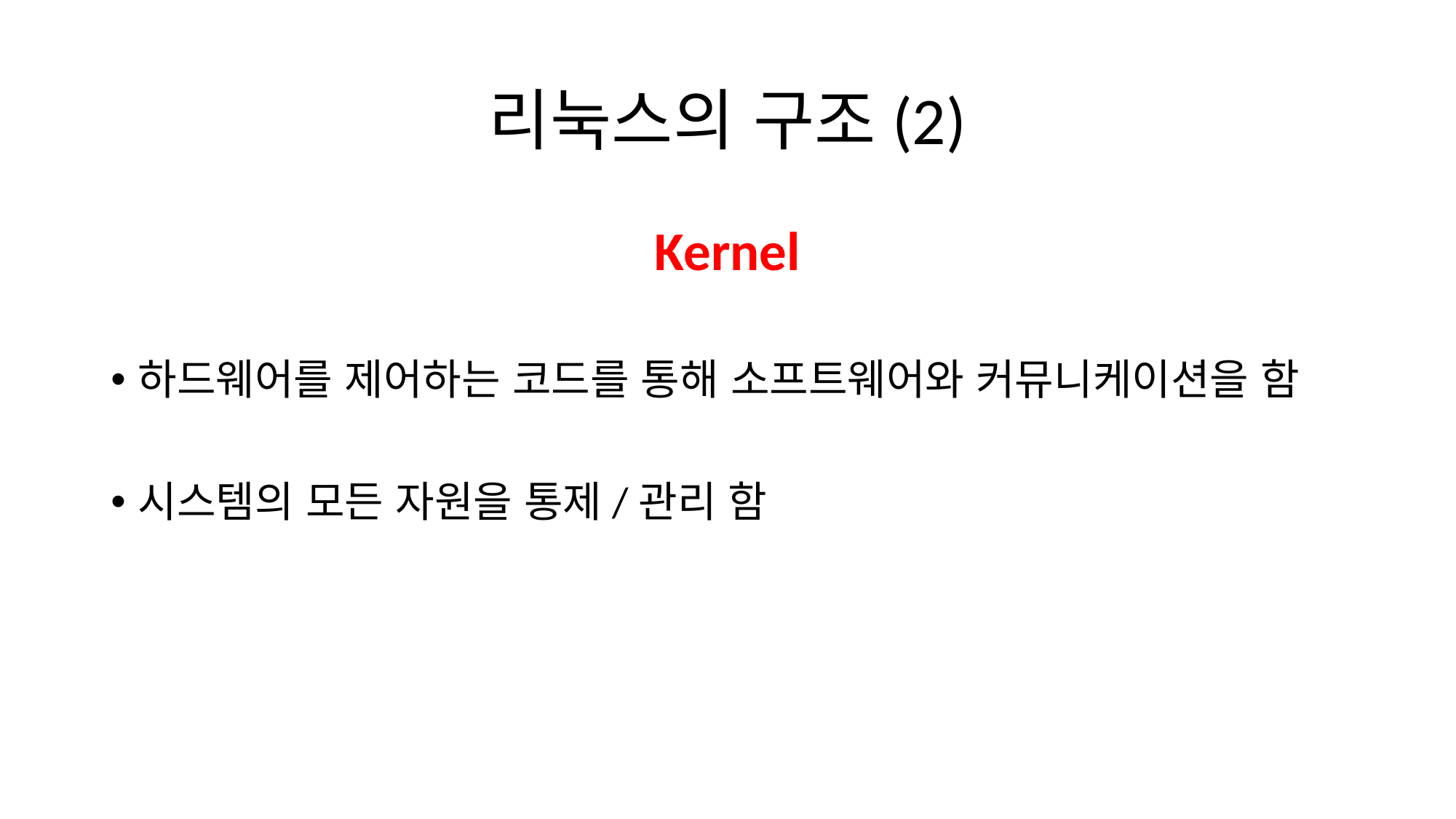

# 리눅스의 구조(2)
Kernel

하드웨어를 제어하는 코드를 통해 소프트웨어와 커뮤니케이션을 함

시스템의 모든 자원을 통제/관리 함